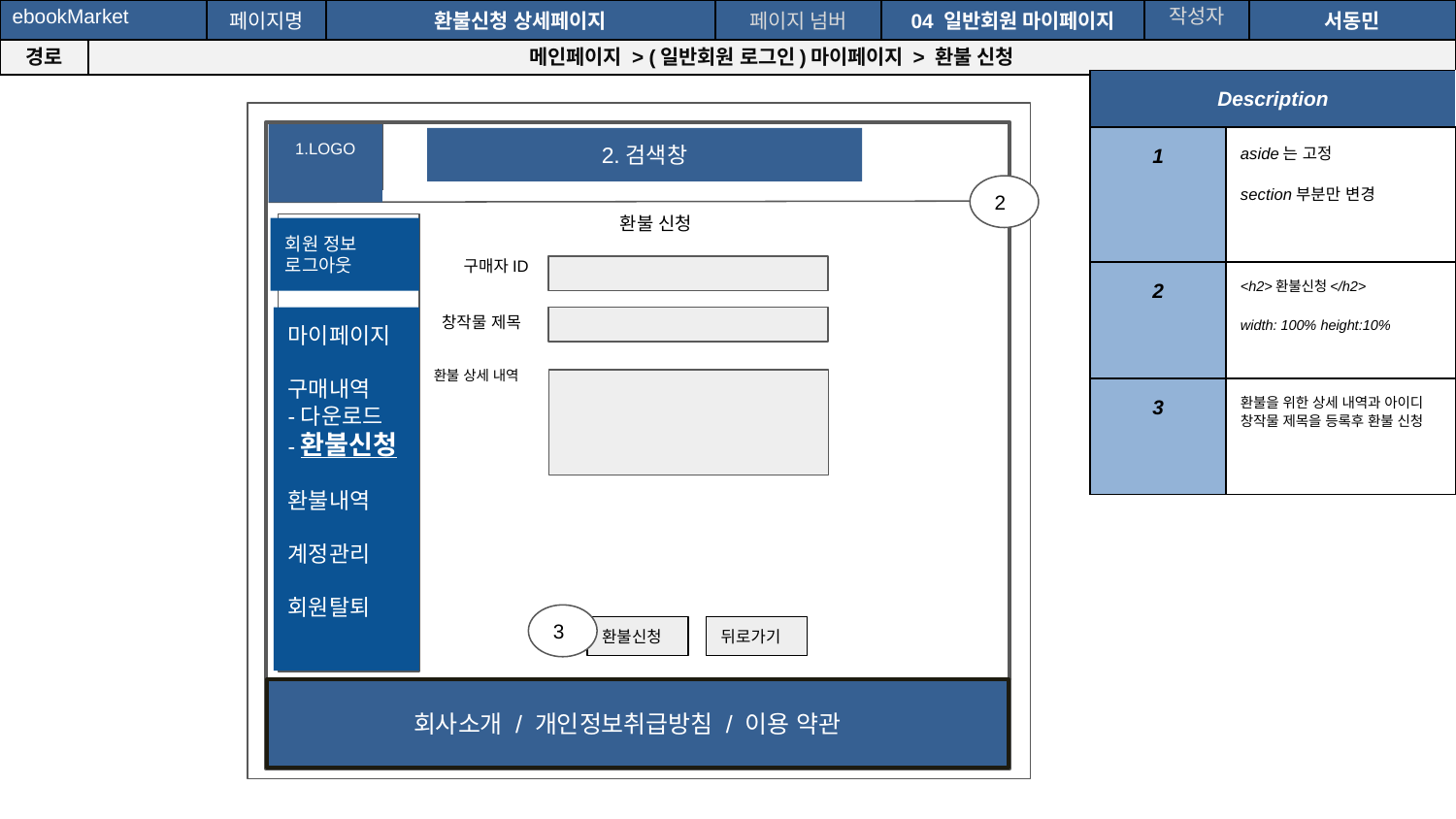

| ebookMarket |  | 페이지명 | 환불신청 상세페이지 | 페이지 넘버 | 04 일반회원 마이페이지 | 작성자 | 서동민 |
| --- | --- | --- | --- | --- | --- | --- | --- |
| 경로 | 메인페이지 > (일반회원 로그인)마이페이지 > 환불 신청 |  |  |  |  |  |  |
| Description |  |
| --- | --- |
| 1 | aside는 고정 section부분만 변경 |
| 2 | <h2>환불신청</h2> width: 100% height:10% |
| 3 | 환불을 위한 상세 내역과 아이디 창작물 제목을 등록후 환불 신청 |

1.LOGO
2.검색창
2

환불 신청

회원 정보
로그아웃
구매자ID

창작물 제목
마이페이지

구매내역
-다운로드
-환불신청

환불내역

계정관리

회원탈퇴

환불 상세 내역

3
환불신청
뒤로가기
회사소개 / 개인정보취급방침 / 이용 약관